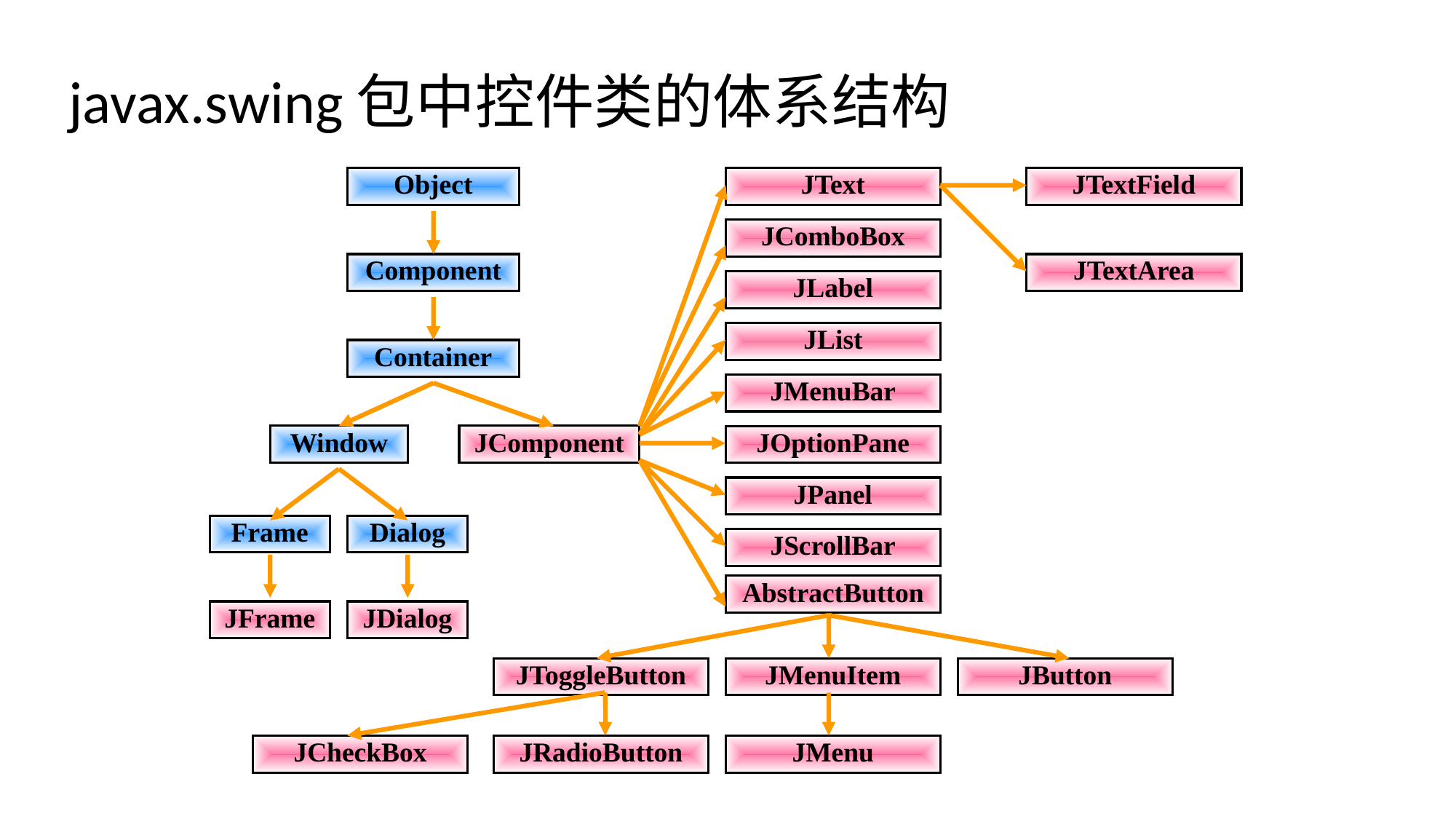

# javax.swing包中控件类的体系结构
Object
JText
JTextField

JComboBox

Component
JTextArea
JLabel

JList
Container

JMenuBar

Window
JComponent
JOptionPane

JPanel
Frame
Dialog
JScrollBar

AbstractButton
JFrame
JDialog

JToggleButton
JMenuItem
JButton

JCheckBox
JRadioButton
JMenu